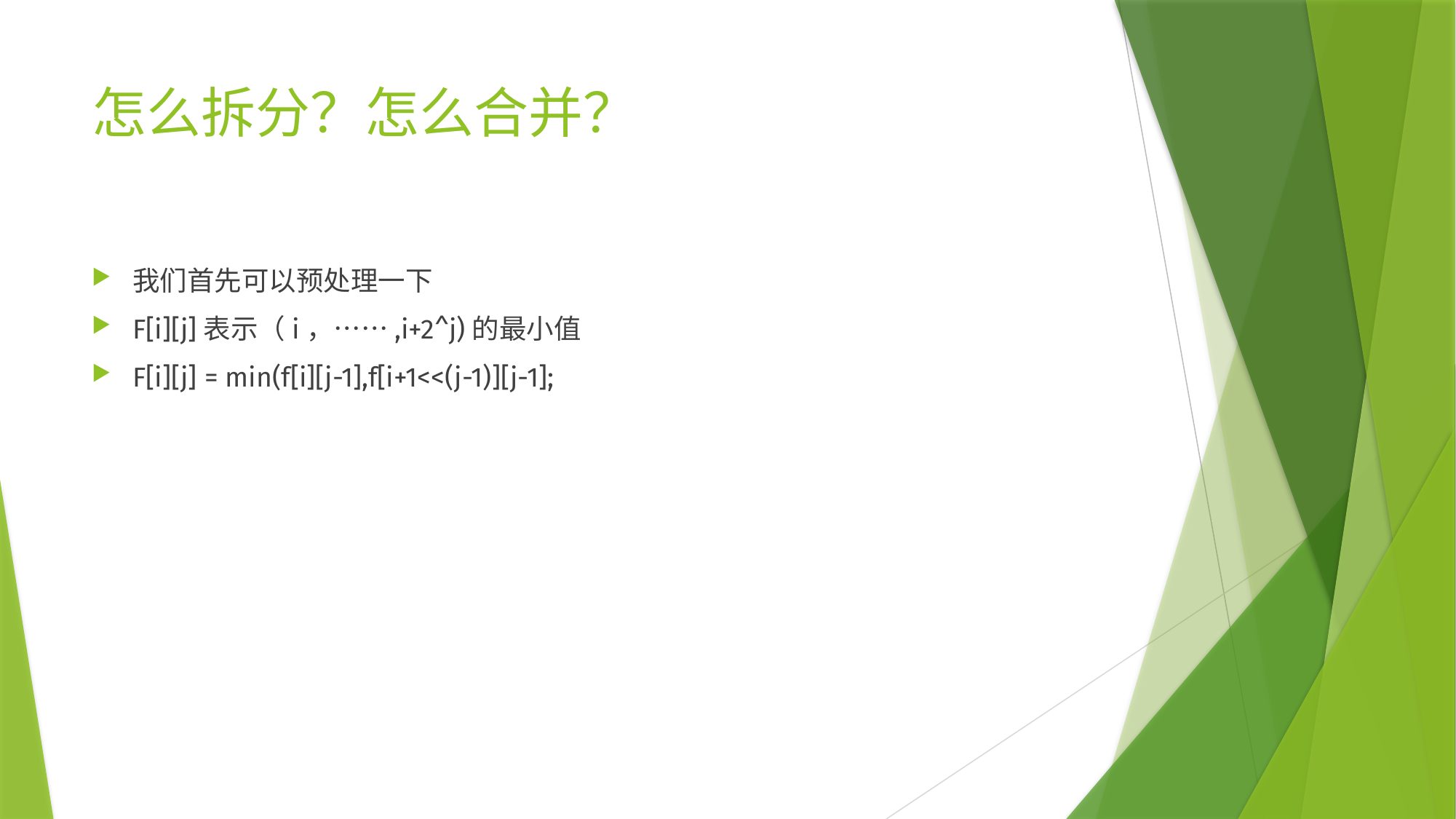

# 怎么拆分？怎么合并？
我们首先可以预处理一下
F[i][j]表示（i，……,i+2^j)的最小值
F[i][j] = min(f[i][j-1],f[i+1<<(j-1)][j-1];